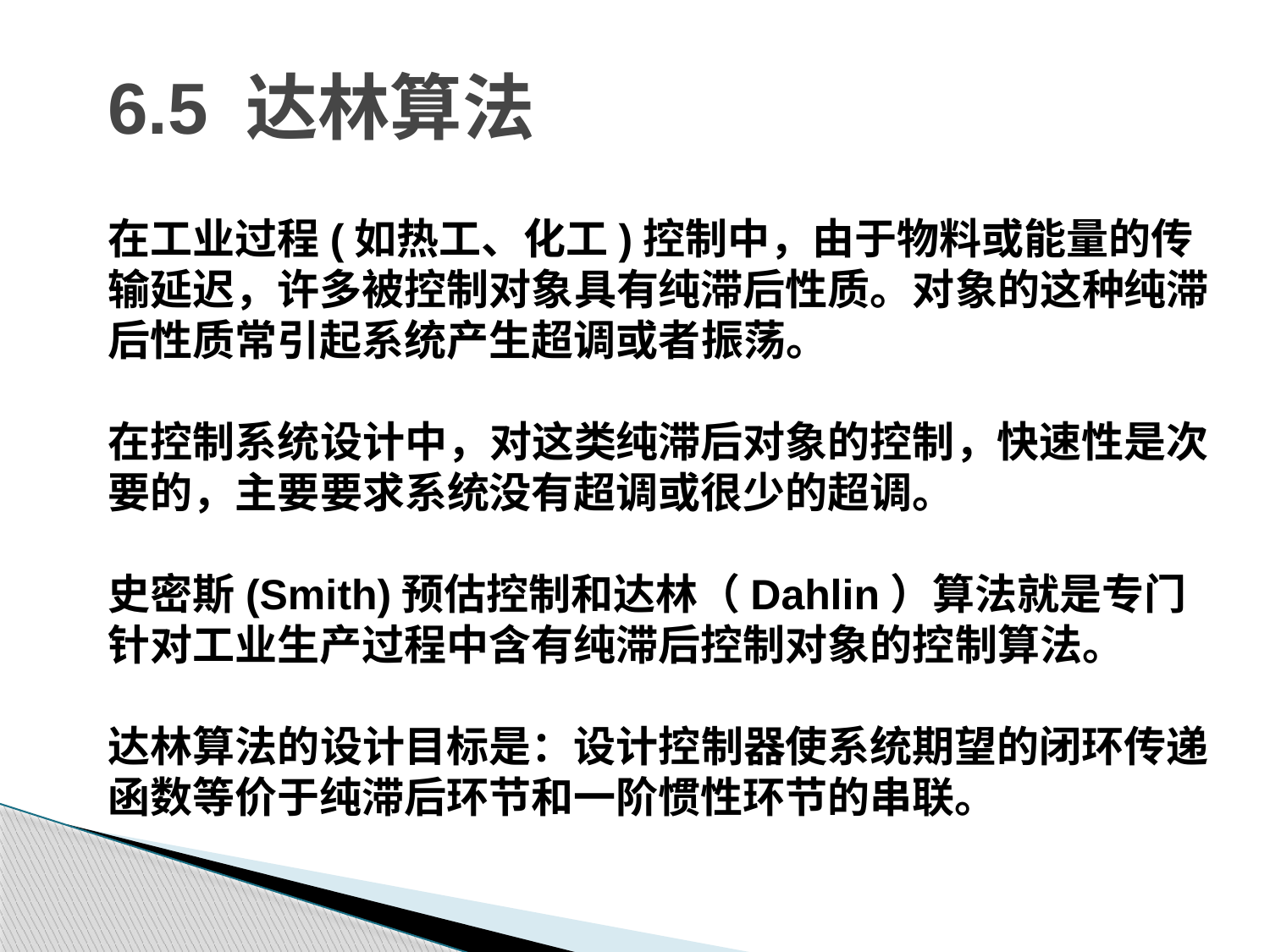

# 6.5 达林算法
	在工业过程(如热工、化工)控制中，由于物料或能量的传输延迟，许多被控制对象具有纯滞后性质。对象的这种纯滞后性质常引起系统产生超调或者振荡。

	在控制系统设计中，对这类纯滞后对象的控制，快速性是次要的，主要要求系统没有超调或很少的超调。

	史密斯(Smith)预估控制和达林（Dahlin）算法就是专门针对工业生产过程中含有纯滞后控制对象的控制算法。

	达林算法的设计目标是：设计控制器使系统期望的闭环传递函数等价于纯滞后环节和一阶惯性环节的串联。